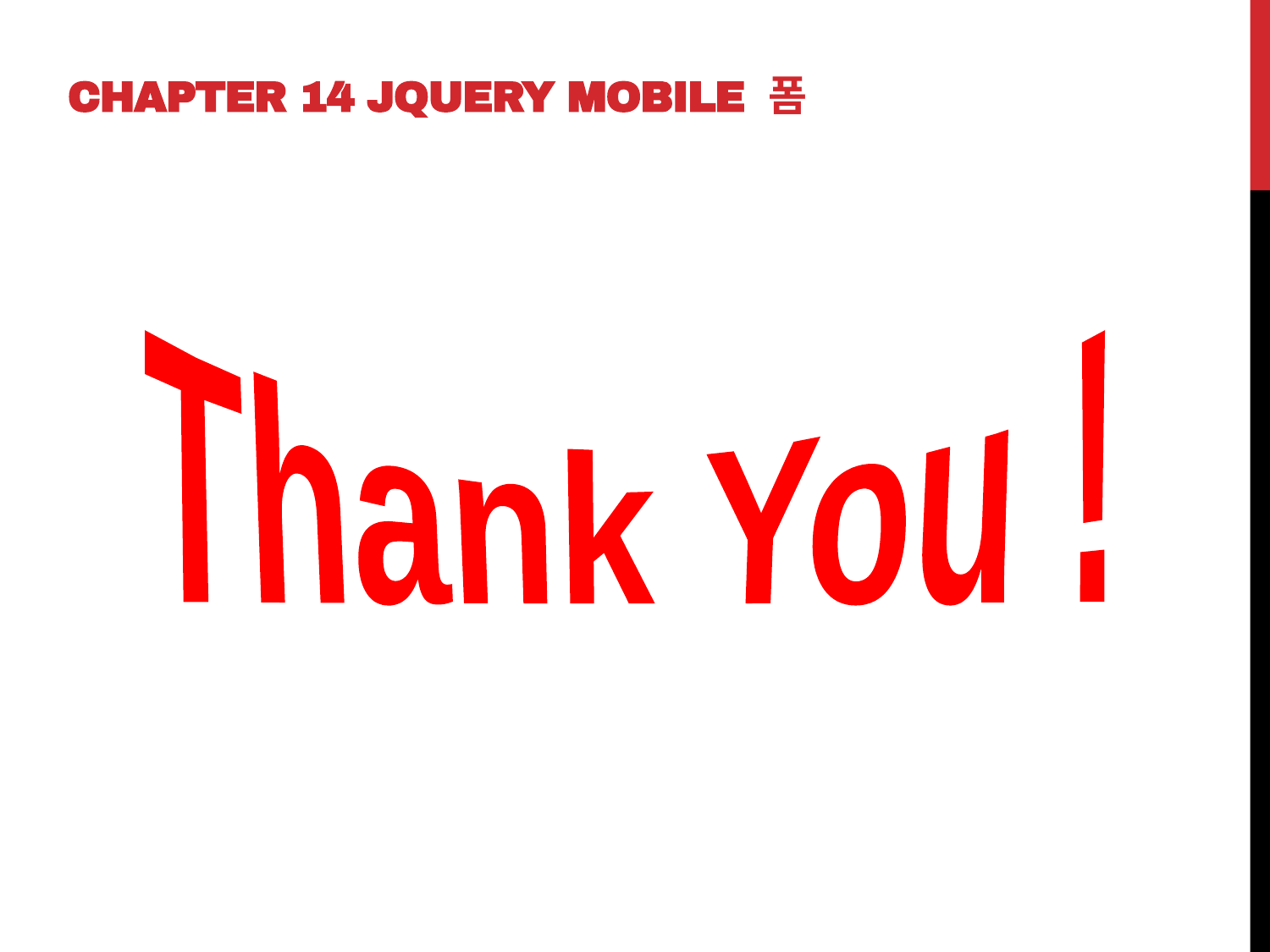

# Chapter 14 jQuery Mobile 폼
Thank You !